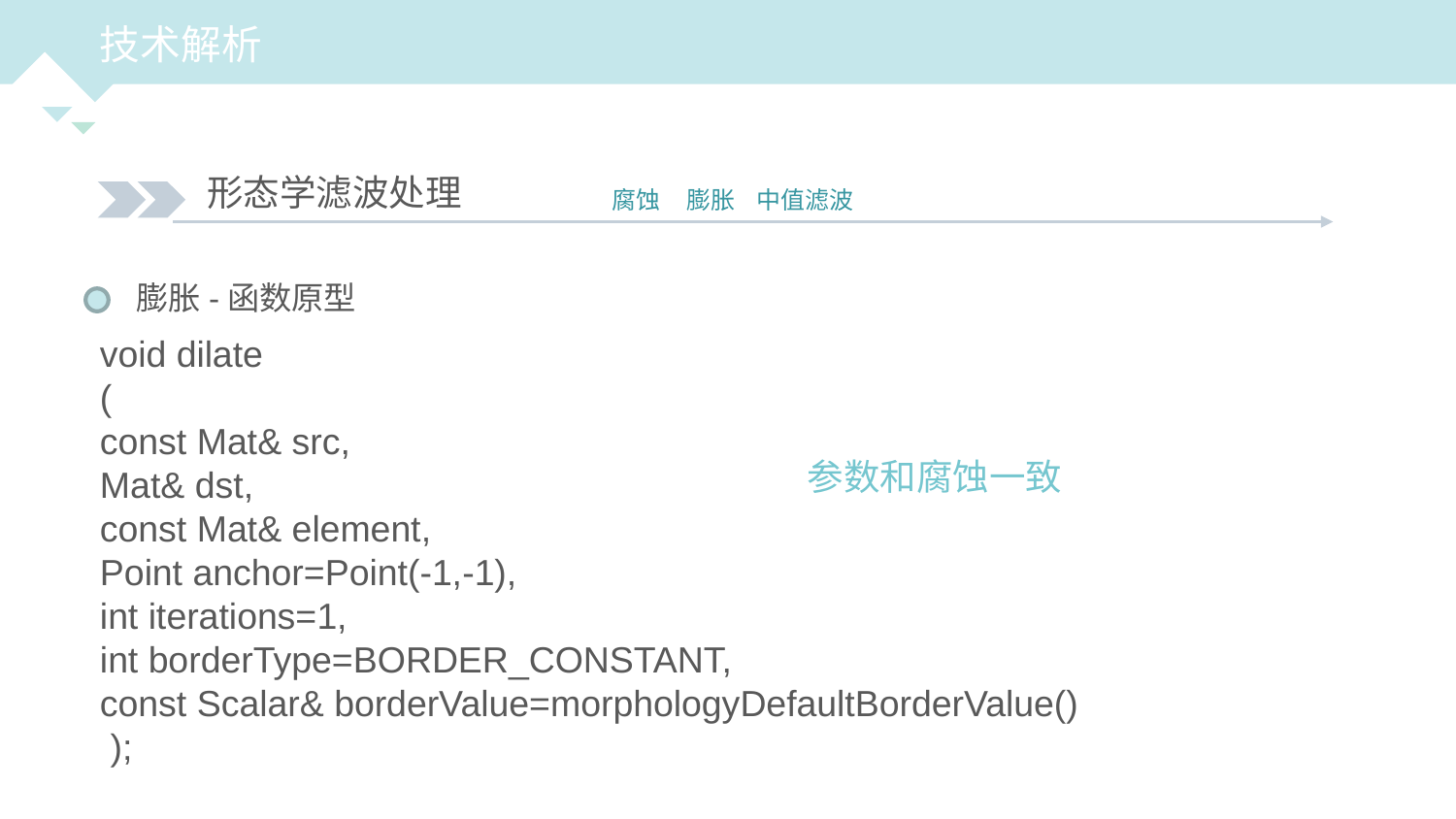

技术解析
形态学滤波处理
腐蚀     膨胀    中值滤波

膨胀-函数原型

void dilate
(
const Mat& src,
Mat& dst,
const Mat& element,
Point anchor=Point(-1,-1),
int iterations=1,
int borderType=BORDER_CONSTANT,
const Scalar& borderValue=morphologyDefaultBorderValue()
 );
参数和腐蚀一致